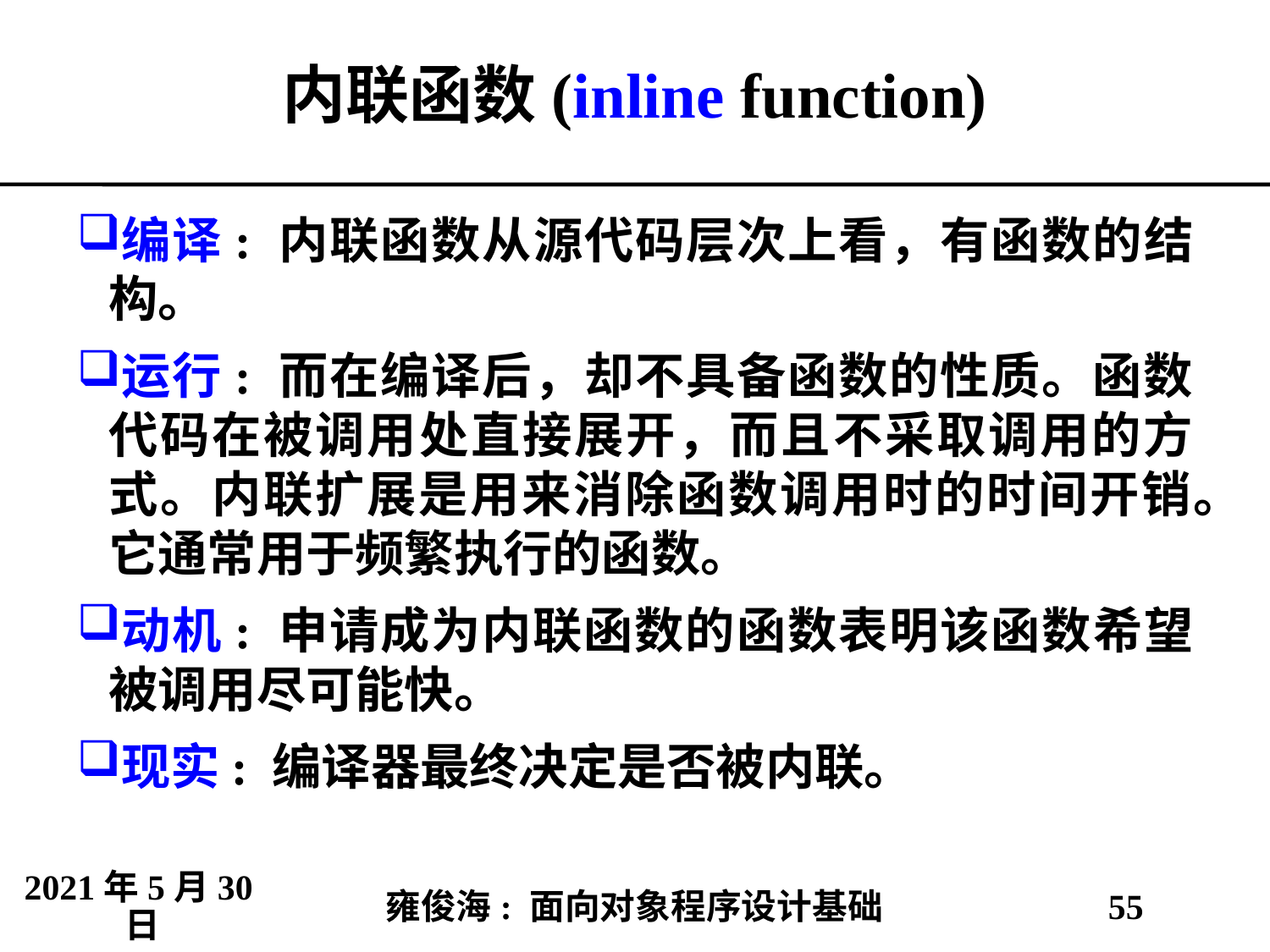

# 内联函数(inline function)

编译: 内联函数从源代码层次上看，有函数的结构。
运行: 而在编译后，却不具备函数的性质。函数代码在被调用处直接展开，而且不采取调用的方式。内联扩展是用来消除函数调用时的时间开销。它通常用于频繁执行的函数。
动机: 申请成为内联函数的函数表明该函数希望被调用尽可能快。
现实: 编译器最终决定是否被内联。
2021年5月30日
雍俊海: 面向对象程序设计基础
55